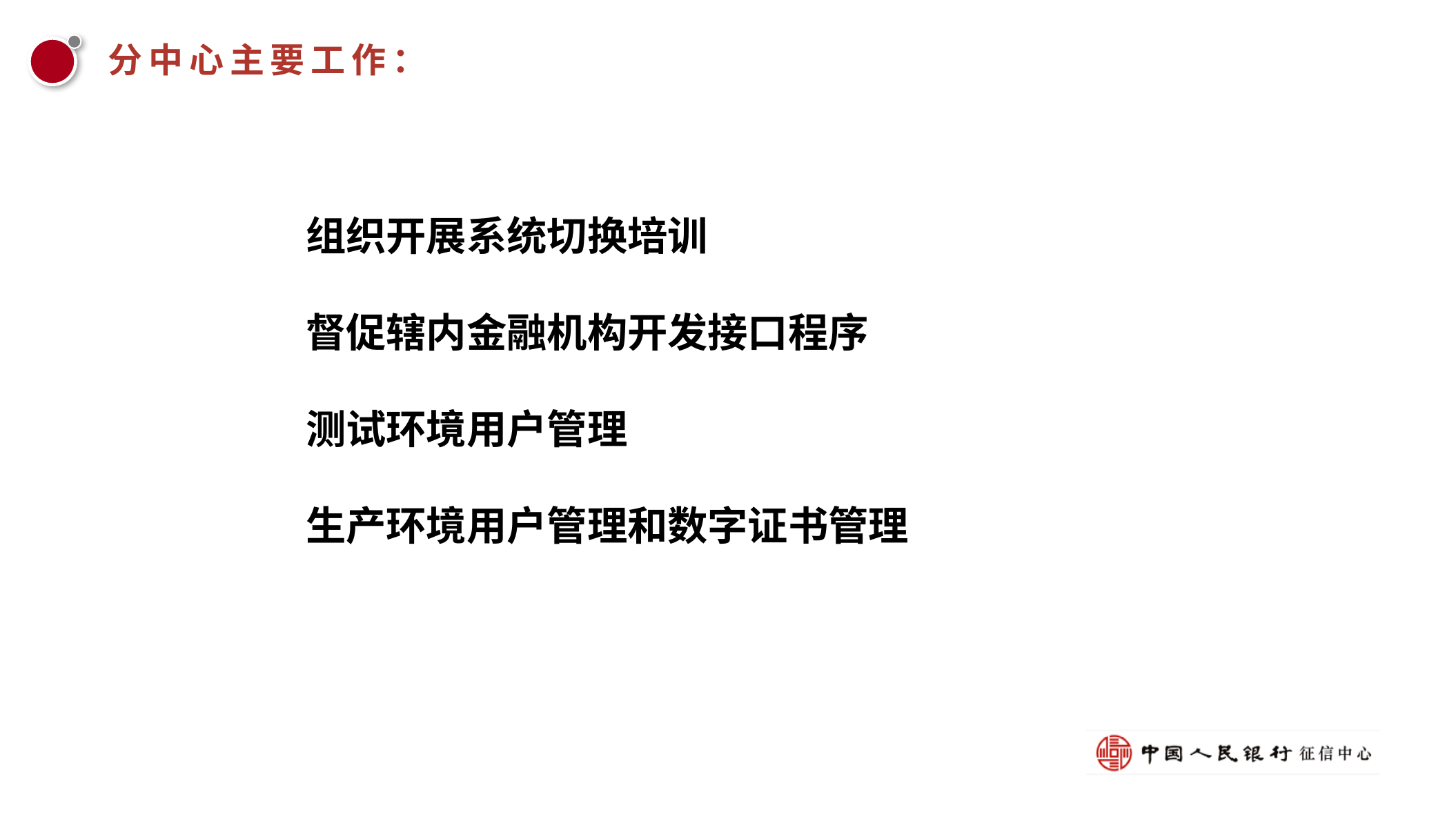

分中心主要工作：
组织开展系统切换培训

督促辖内金融机构开发接口程序

测试环境用户管理

生产环境用户管理和数字证书管理